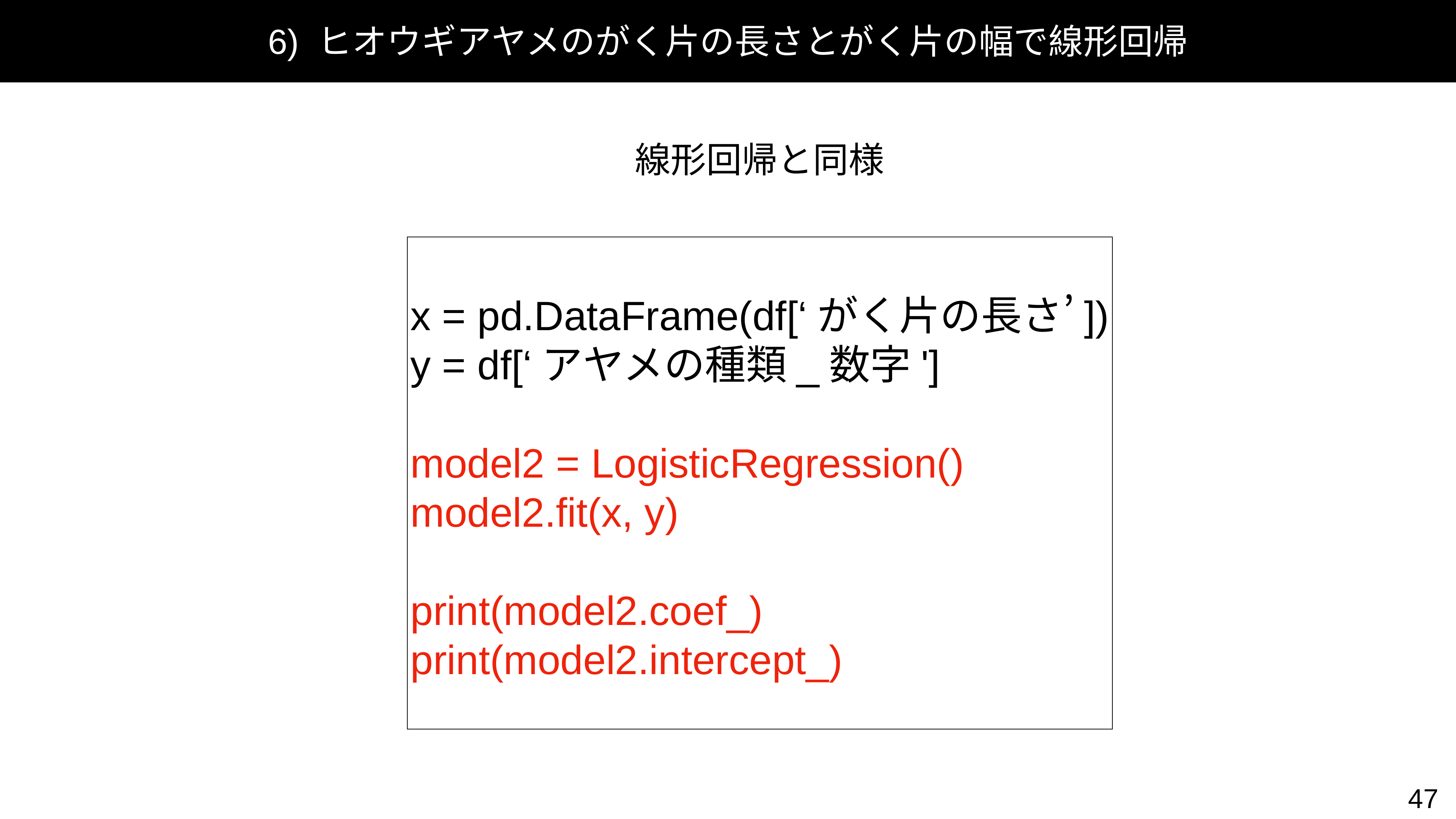

6) ヒオウギアヤメのがく片の長さとがく片の幅で線形回帰
線形回帰と同様

x = pd.DataFrame(df[‘がく片の長さ’])
y = df[‘アヤメの種類_数字']

model2 = LogisticRegression()
model2.fit(x, y)

print(model2.coef_)
print(model2.intercept_)

47